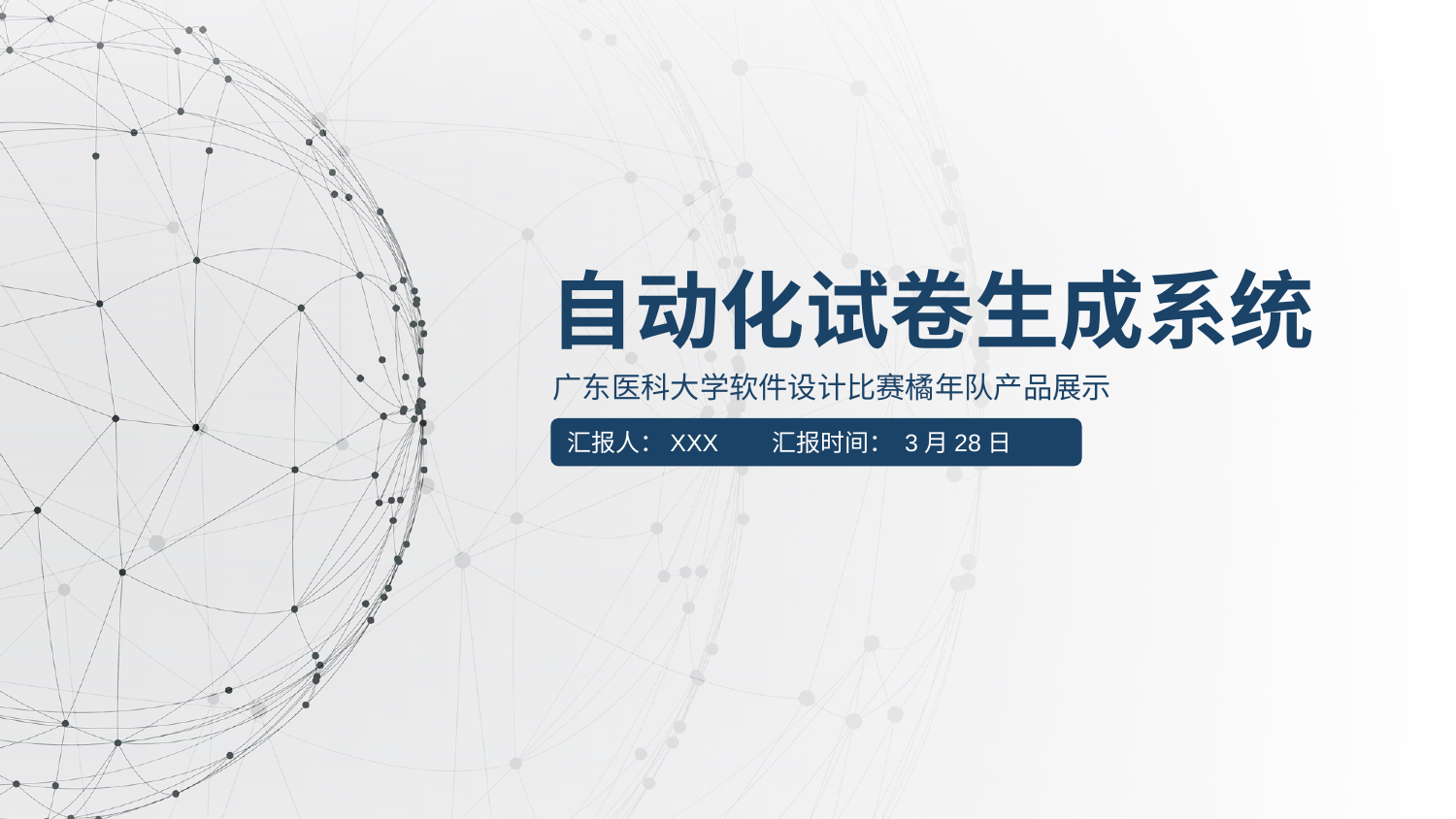

自动化试卷生成系统
广东医科大学软件设计比赛橘年队产品展示
汇报人：XXX       汇报时间： 3月28日